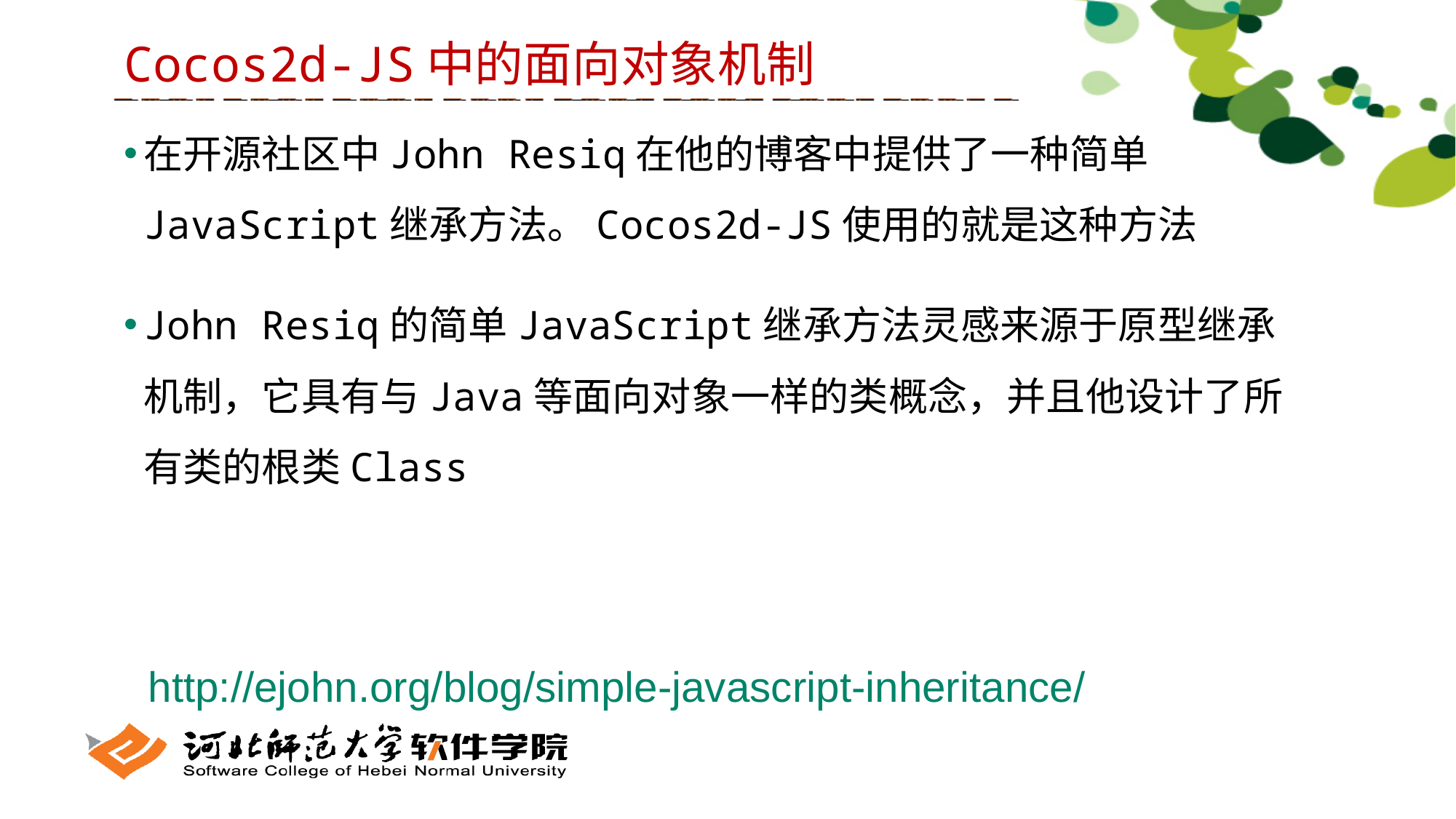

Cocos2d-JS中的面向对象机制

在开源社区中John Resiq在他的博客中提供了一种简单JavaScript继承方法。Cocos2d-JS使用的就是这种方法

John Resiq的简单JavaScript继承方法灵感来源于原型继承机制，它具有与Java等面向对象一样的类概念，并且他设计了所有类的根类Class
http://ejohn.org/blog/simple-javascript-inheritance/